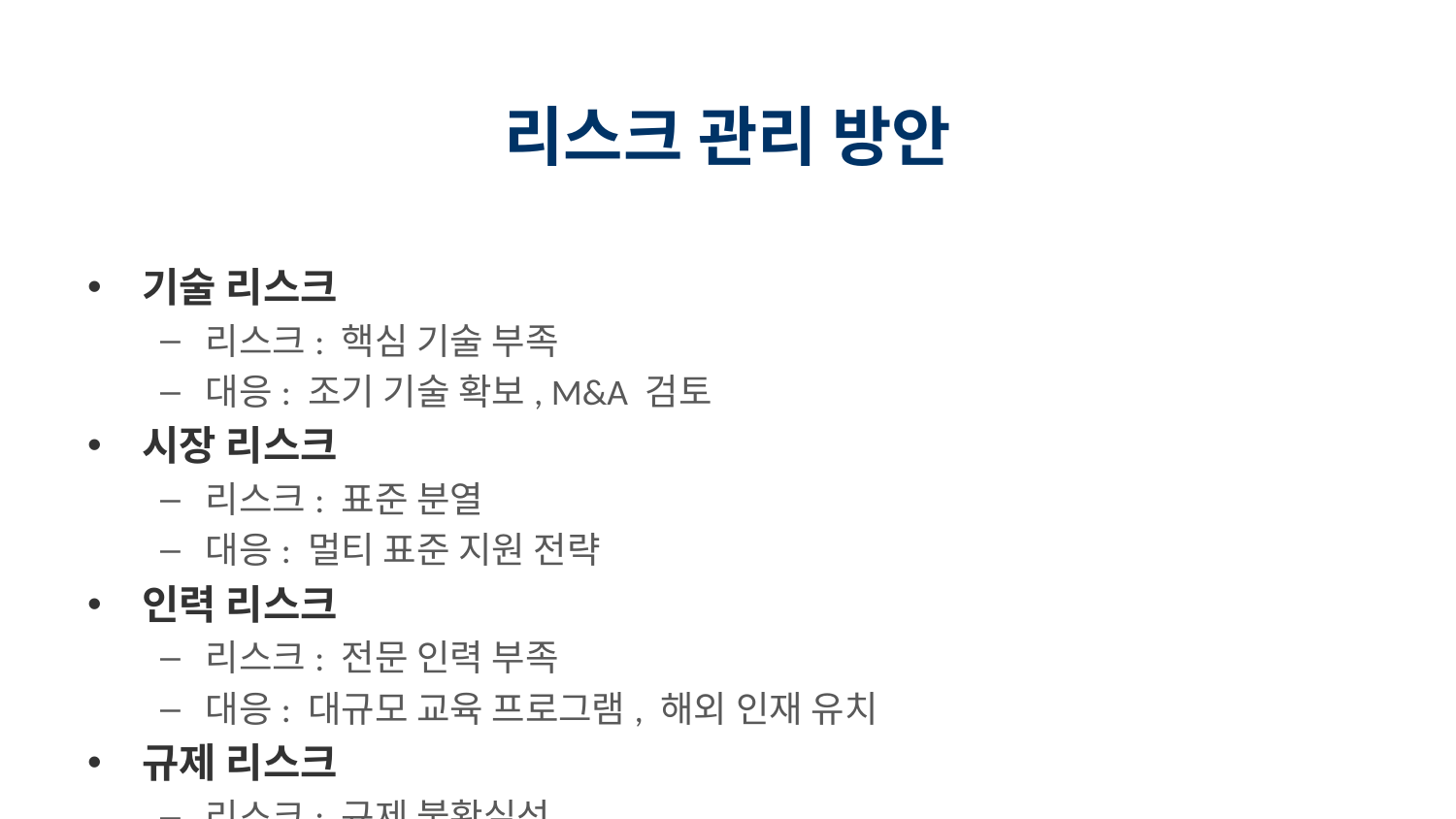

# 리스크 관리 방안
기술 리스크
리스크: 핵심 기술 부족
대응: 조기 기술 확보, M&A 검토
시장 리스크
리스크: 표준 분열
대응: 멀티 표준 지원 전략
인력 리스크
리스크: 전문 인력 부족
대응: 대규모 교육 프로그램, 해외 인재 유치
규제 리스크
리스크: 규제 불확실성
대응: 정부 협력, 선제적 대응